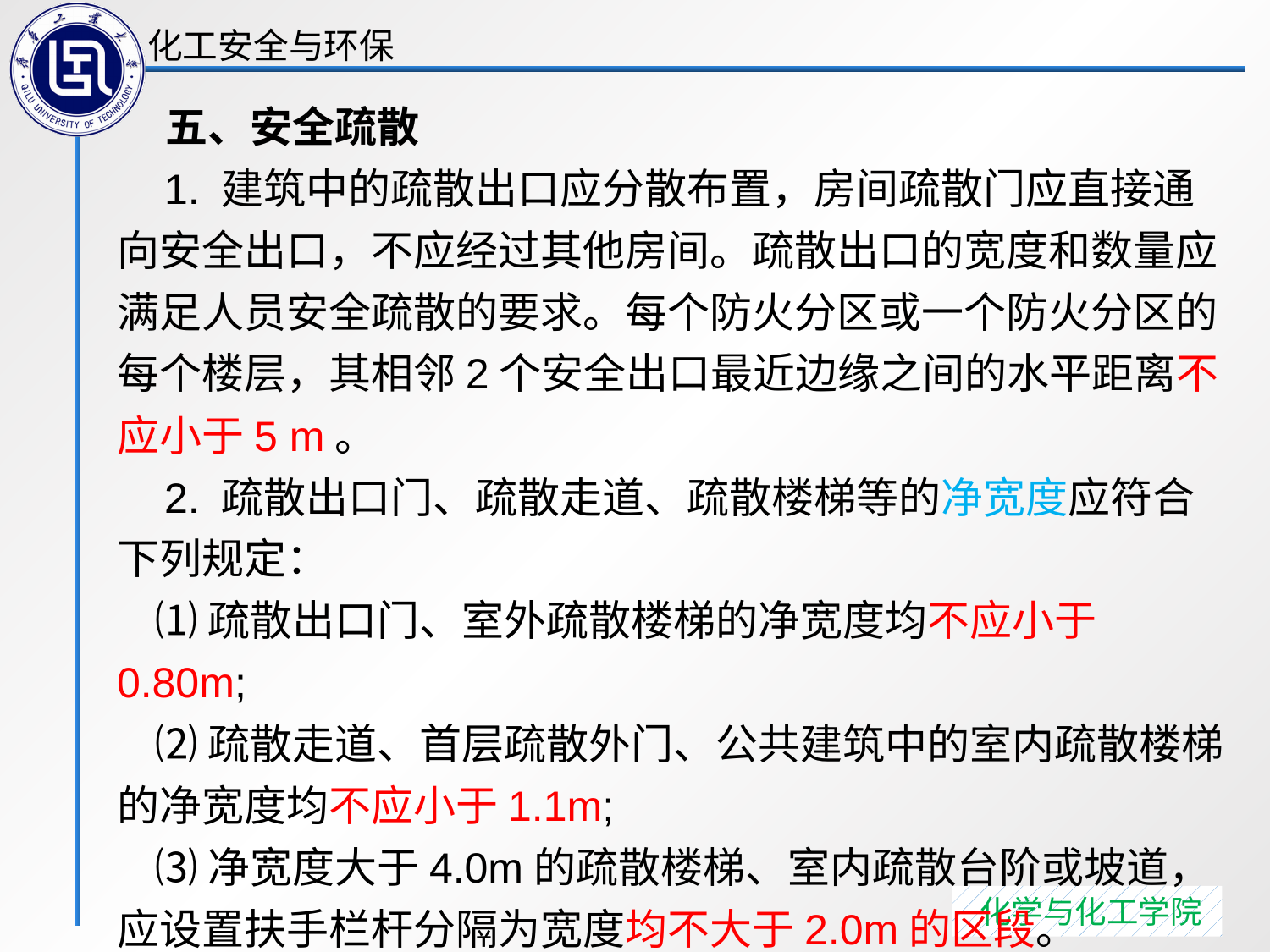

五、安全疏散
    1. 建筑中的疏散出口应分散布置，房间疏散门应直接通向安全出口，不应经过其他房间。疏散出口的宽度和数量应满足人员安全疏散的要求。每个防火分区或一个防火分区的每个楼层，其相邻2个安全出口最近边缘之间的水平距离不应小于5 m。
    2. 疏散出口门、疏散走道、疏散楼梯等的净宽度应符合下列规定：
    ⑴疏散出口门、室外疏散楼梯的净宽度均不应小于0.80m;
    ⑵疏散走道、首层疏散外门、公共建筑中的室内疏散楼梯的净宽度均不应小于1.1m;
    ⑶净宽度大于4.0m的疏散楼梯、室内疏散台阶或坡道，应设置扶手栏杆分隔为宽度均不大于2.0m的区段。